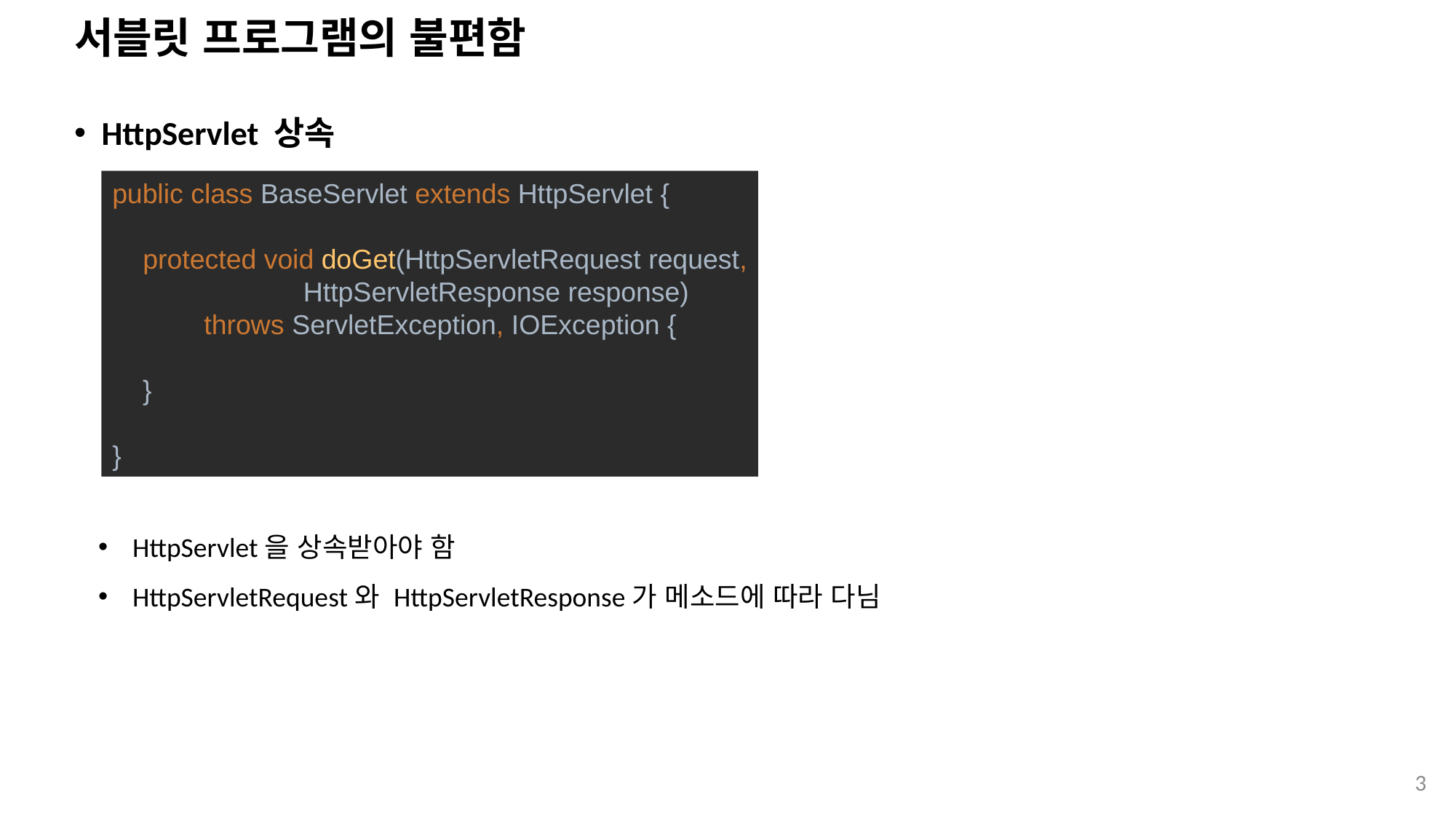

# 서블릿 프로그램의 불편함
HttpServlet 상속

public class BaseServlet extends HttpServlet {
    protected void doGet(HttpServletRequest request,
                         HttpServletResponse response)
            throws ServletException, IOException {
    }
}
HttpServlet을 상속받아야 함
HttpServletRequest와 HttpServletResponse가 메소드에 따라 다님
3